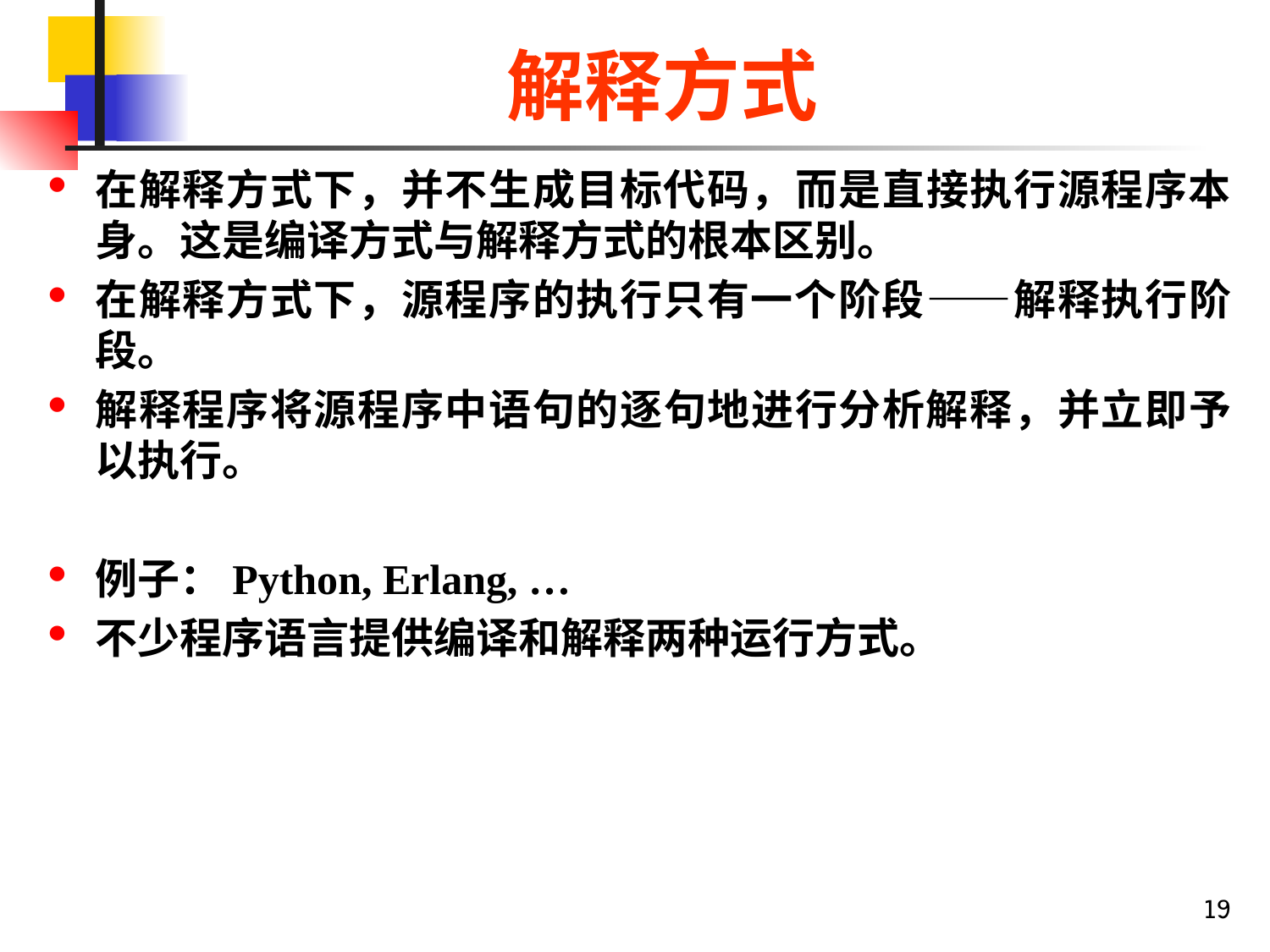

# 解释方式
在解释方式下，并不生成目标代码，而是直接执行源程序本身。这是编译方式与解释方式的根本区别。
在解释方式下，源程序的执行只有一个阶段——解释执行阶段。
解释程序将源程序中语句的逐句地进行分析解释，并立即予以执行。

例子：Python, Erlang, …
不少程序语言提供编译和解释两种运行方式。

19